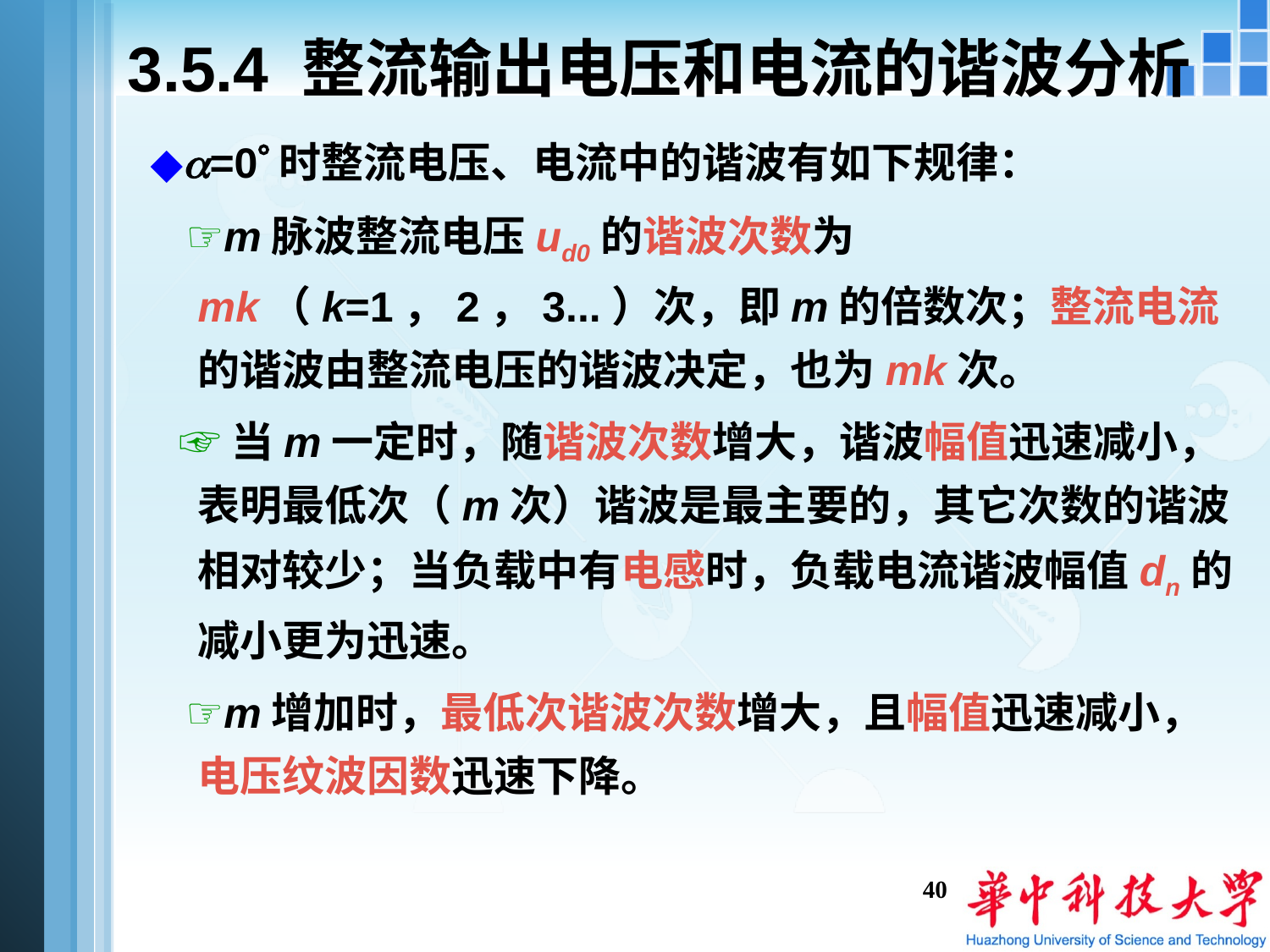

# 3.5.4 整流输出电压和电流的谐波分析
◆α=0°时整流电压、电流中的谐波有如下规律：
   ☞m脉波整流电压ud0的谐波次数为mk（k=1，2，3...）次，即m的倍数次；整流电流的谐波由整流电压的谐波决定，也为mk次。
   ☞当m一定时，随谐波次数增大，谐波幅值迅速减小，表明最低次（m次）谐波是最主要的，其它次数的谐波相对较少；当负载中有电感时，负载电流谐波幅值dn的减小更为迅速。
   ☞m增加时，最低次谐波次数增大，且幅值迅速减小，电压纹波因数迅速下降。

40